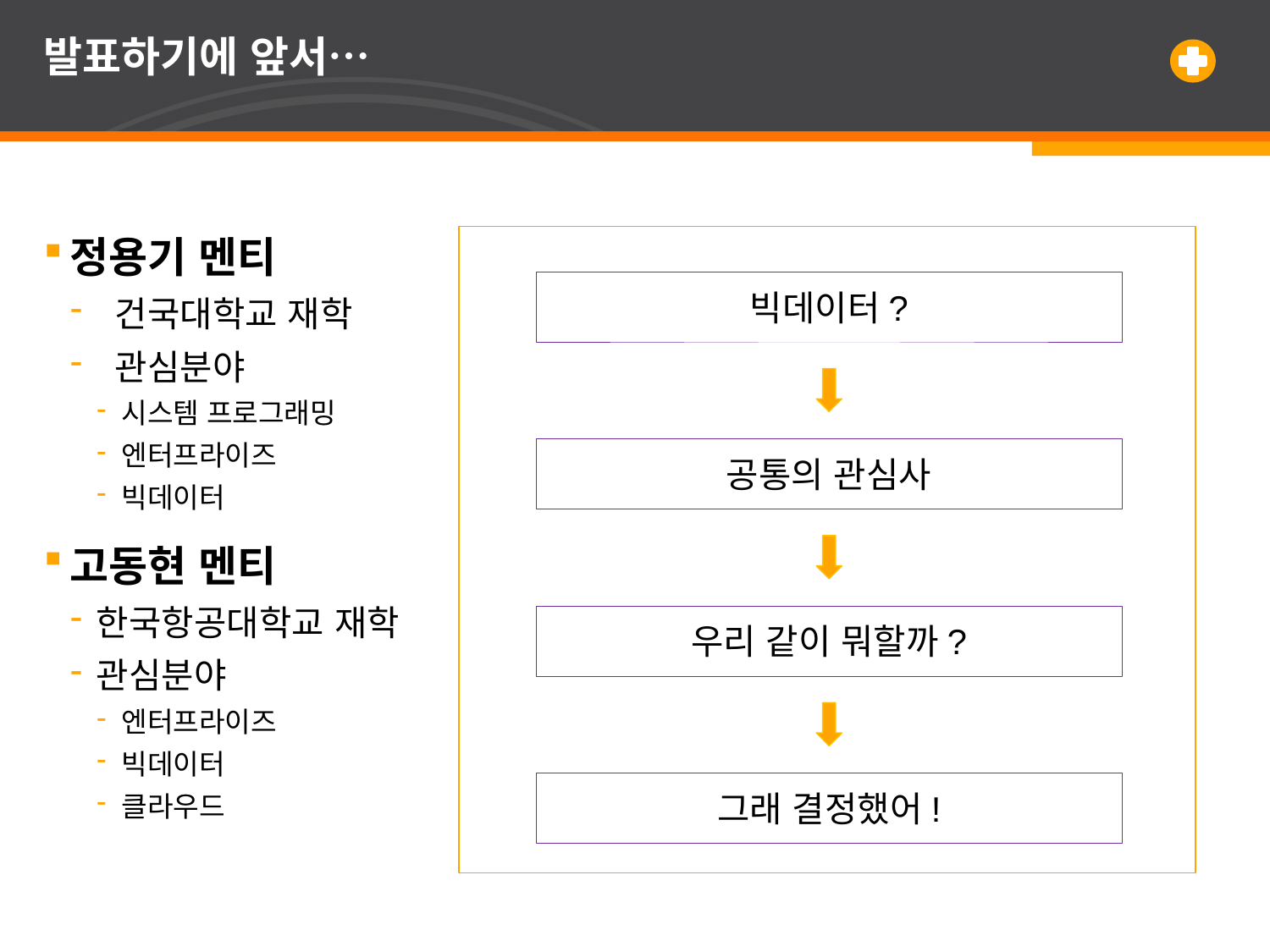

# 발표하기에 앞서…

정용기 멘티
 건국대학교 재학
 관심분야
시스템 프로그래밍
엔터프라이즈
빅데이터
고동현 멘티
한국항공대학교 재학
관심분야
엔터프라이즈
빅데이터
클라우드

빅데이터?

공통의 관심사

우리 같이 뭐할까?

그래 결정했어!